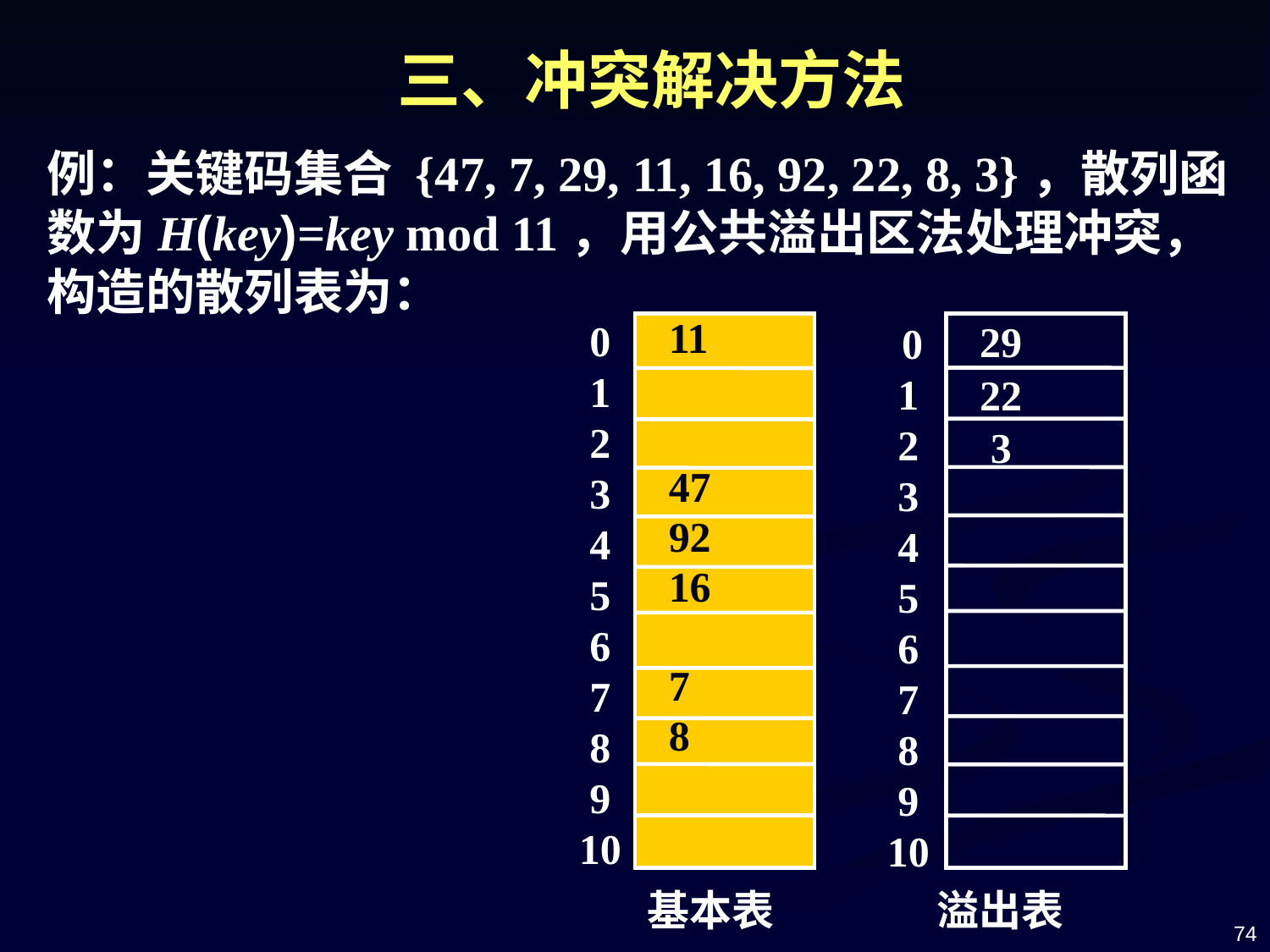

三、冲突解决方法
例：关键码集合 {47, 7, 29, 11, 16, 92, 22, 8, 3}，散列函数为H(key)=key mod 11，用公共溢出区法处理冲突，构造的散列表为：
  11

  47
  92
  16

  7
  8

  29
  22
   3

 0
 1
 2
 3
 4
 5
 6
 7
 8
 9
10
 0
 1
 2
 3
 4
 5
 6
 7
 8
 9
10
基本表                 溢出表
74